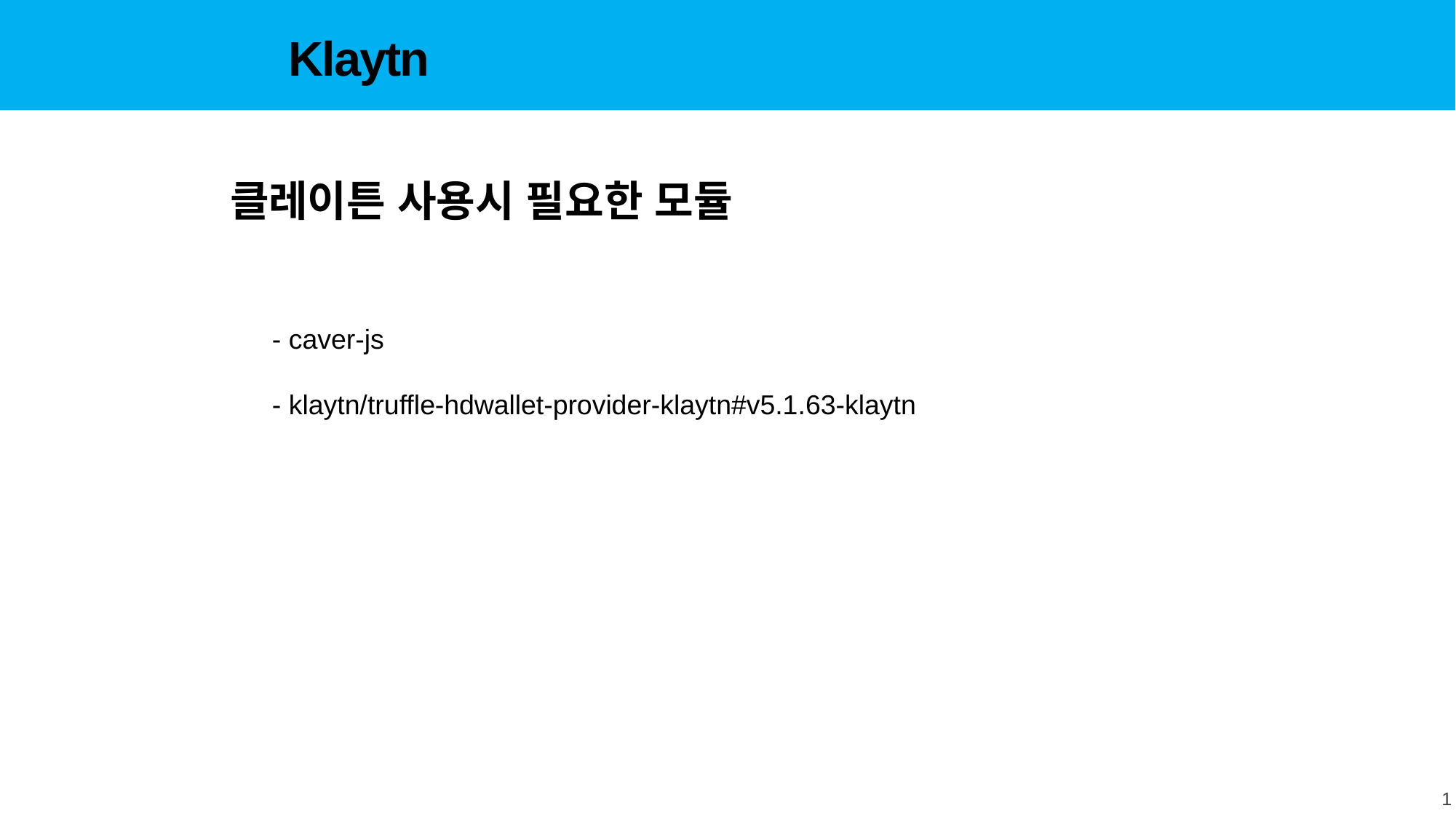

Klaytn
클레이튼 사용시 필요한 모듈
 - caver-js
 - klaytn/truffle-hdwallet-provider-klaytn#v5.1.63-klaytn